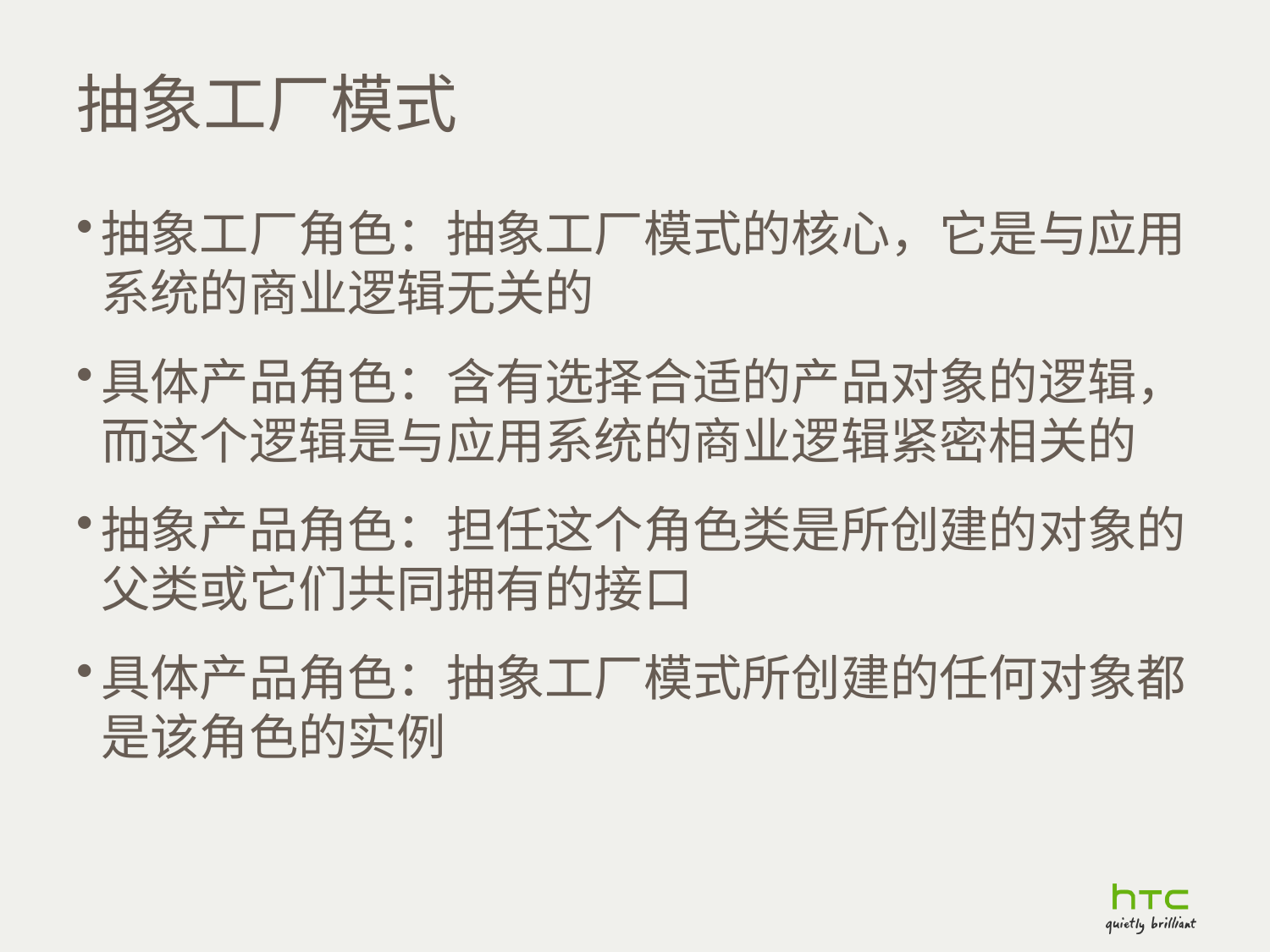

# 抽象工厂模式
抽象工厂角色：抽象工厂模式的核心，它是与应用系统的商业逻辑无关的
具体产品角色：含有选择合适的产品对象的逻辑，而这个逻辑是与应用系统的商业逻辑紧密相关的
抽象产品角色：担任这个角色类是所创建的对象的父类或它们共同拥有的接口
具体产品角色：抽象工厂模式所创建的任何对象都是该角色的实例